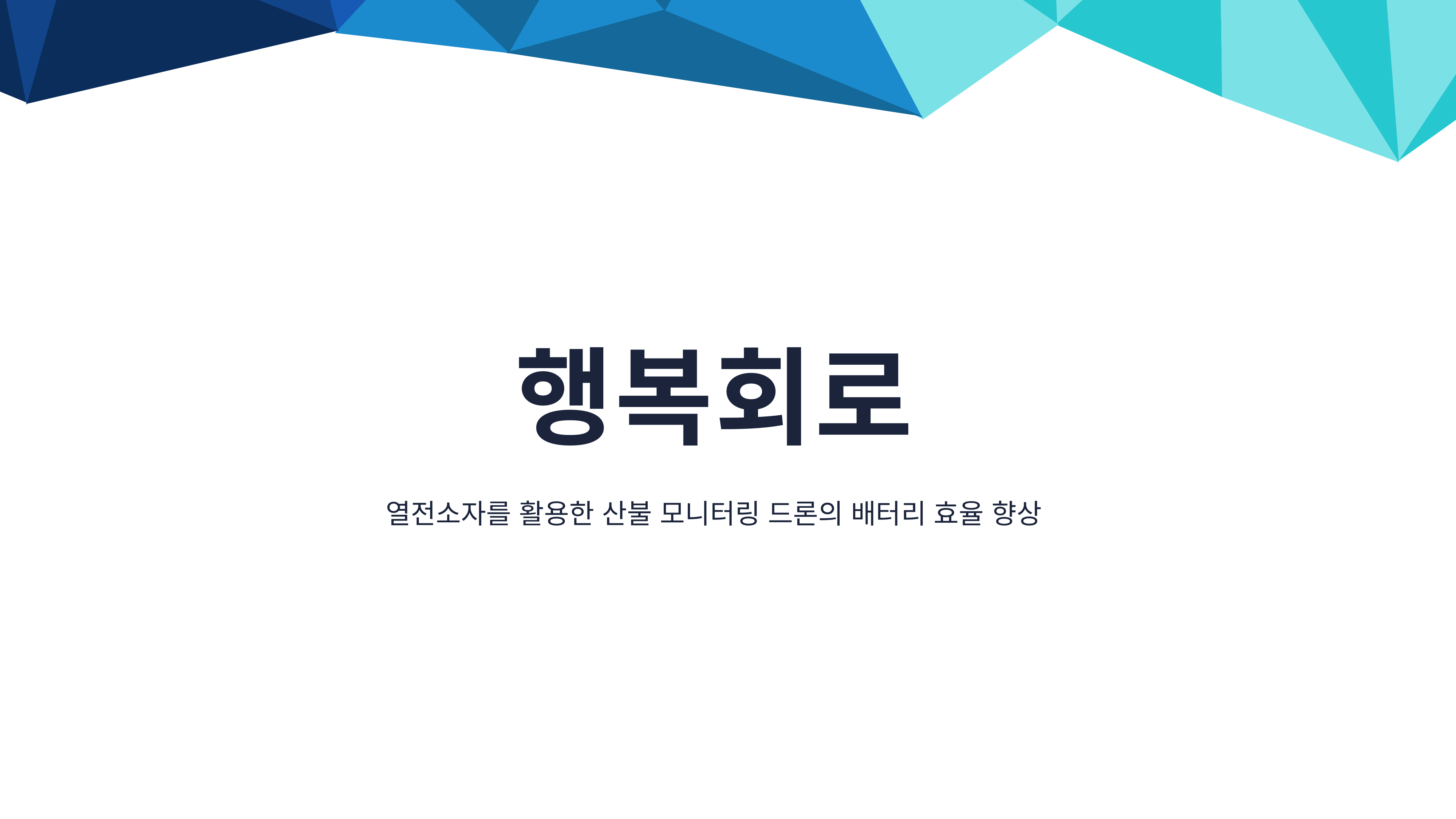

행복회로
열전소자를 활용한 산불 모니터링 드론의 배터리 효율 향상